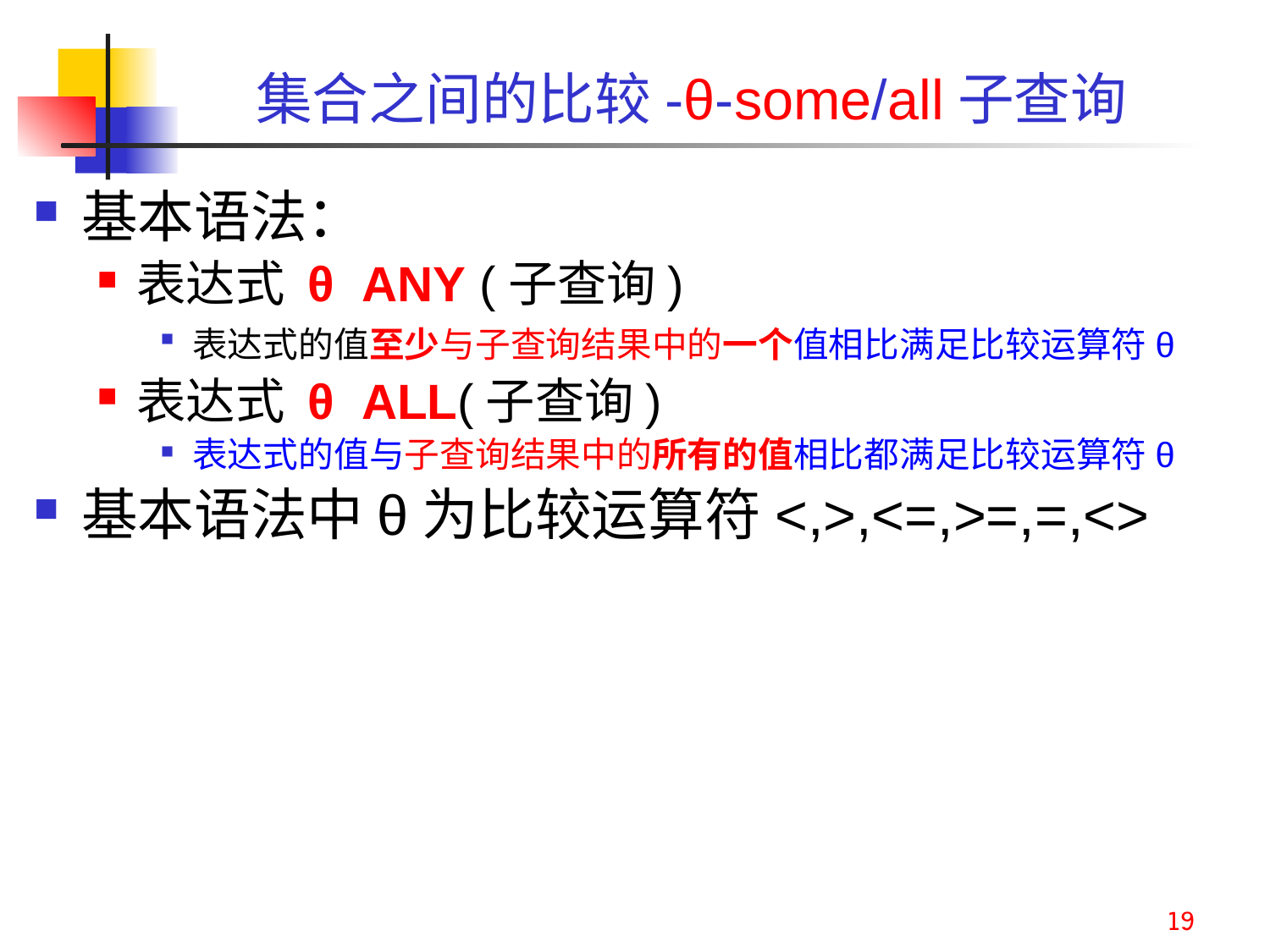

# 集合之间的比较-θ-some/all子查询
基本语法：
表达式 θ  ANY (子查询)
表达式的值至少与子查询结果中的一个值相比满足比较运算符θ
表达式 θ  ALL(子查询)
表达式的值与子查询结果中的所有的值相比都满足比较运算符θ
基本语法中θ为比较运算符<,>,<=,>=,=,<>

19